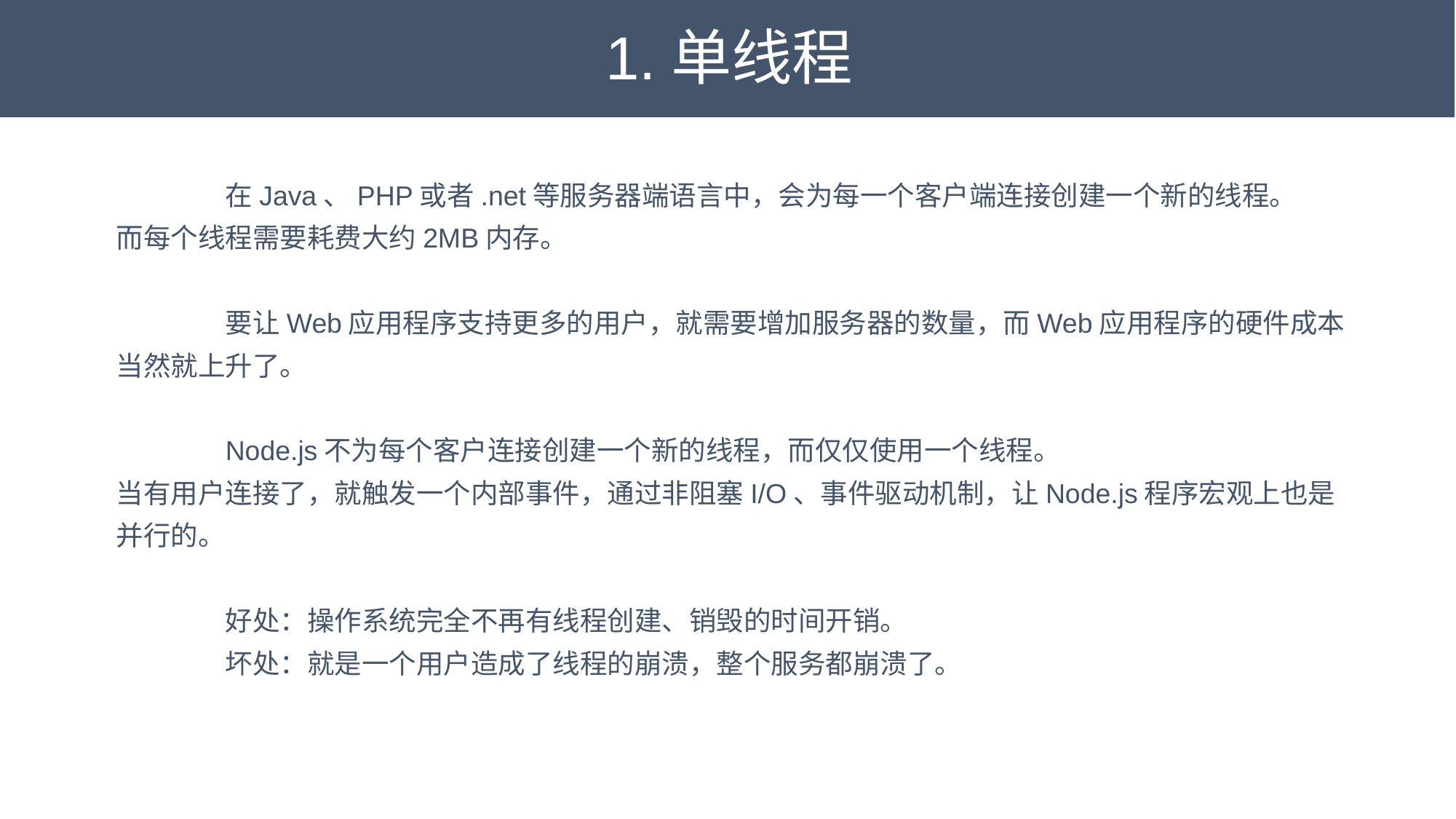

# 1.单线程
	在Java、PHP或者.net等服务器端语言中，会为每一个客户端连接创建一个新的线程。
而每个线程需要耗费大约2MB内存。

	要让Web应用程序支持更多的用户，就需要增加服务器的数量，而Web应用程序的硬件成本当然就上升了。

	Node.js不为每个客户连接创建一个新的线程，而仅仅使用一个线程。
当有用户连接了，就触发一个内部事件，通过非阻塞I/O、事件驱动机制，让Node.js程序宏观上也是并行的。

	好处：操作系统完全不再有线程创建、销毁的时间开销。
	坏处：就是一个用户造成了线程的崩溃，整个服务都崩溃了。